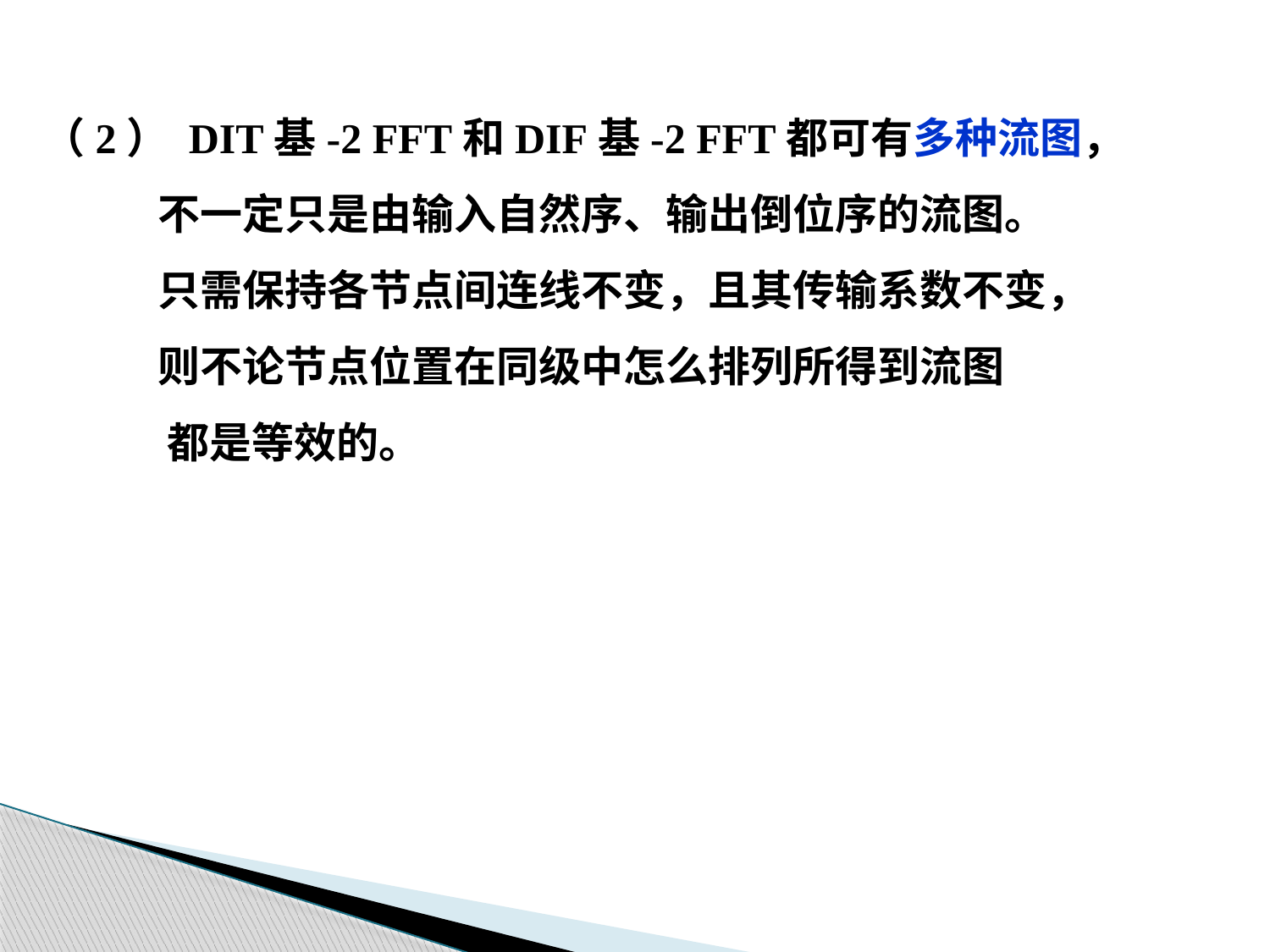

（2） DIT基-2 FFT和DIF基-2 FFT都可有多种流图，
           不一定只是由输入自然序、输出倒位序的流图。
           只需保持各节点间连线不变，且其传输系数不变，
           则不论节点位置在同级中怎么排列所得到流图
            都是等效的。